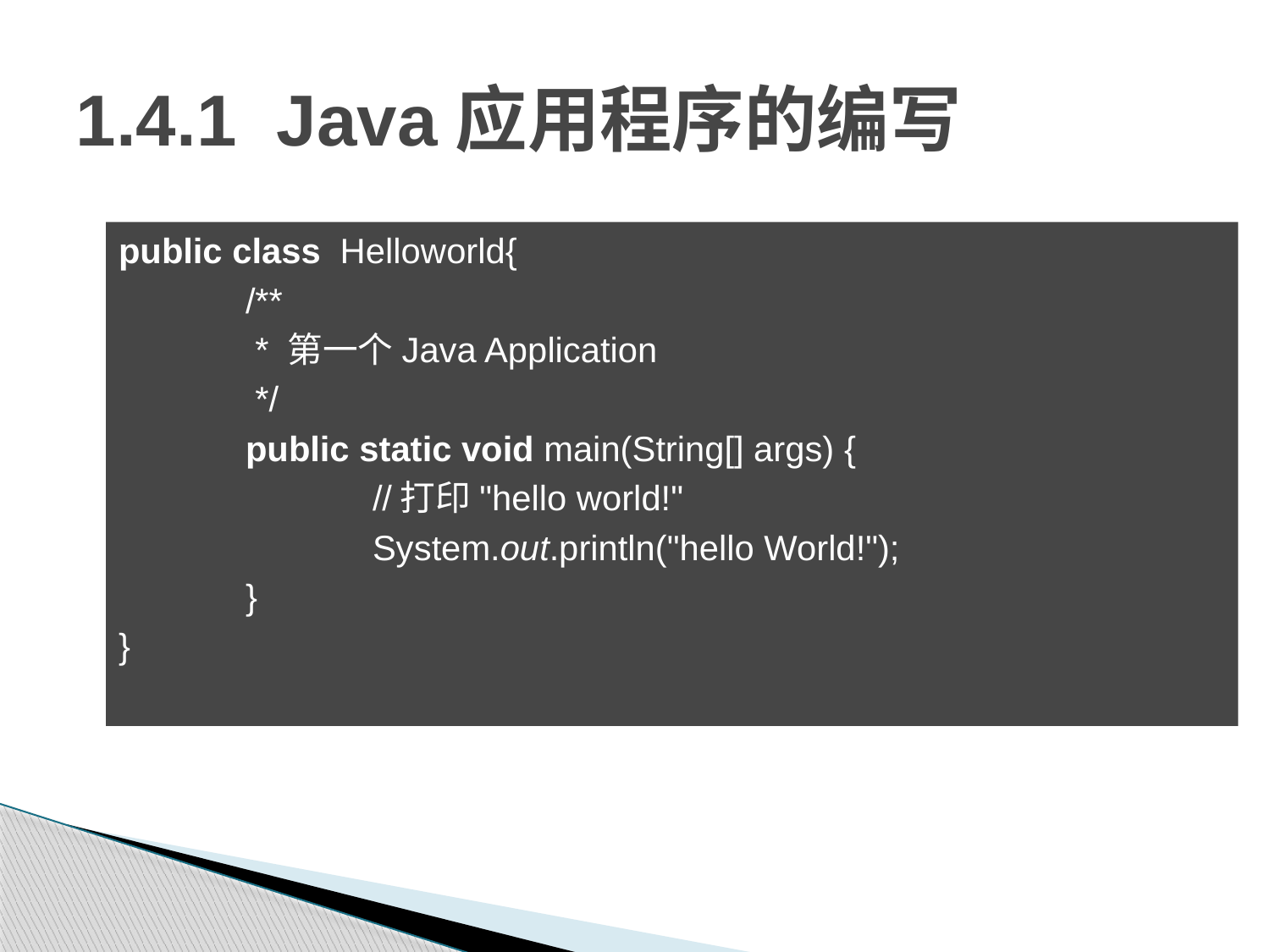

# 1.4.1  Java应用程序的编写
public class  Helloworld{
	/**
	 * 第一个Java Application
	 */
	public static void main(String[] args) {
		//打印"hello world!"
		System.out.println("hello World!");
	}
}